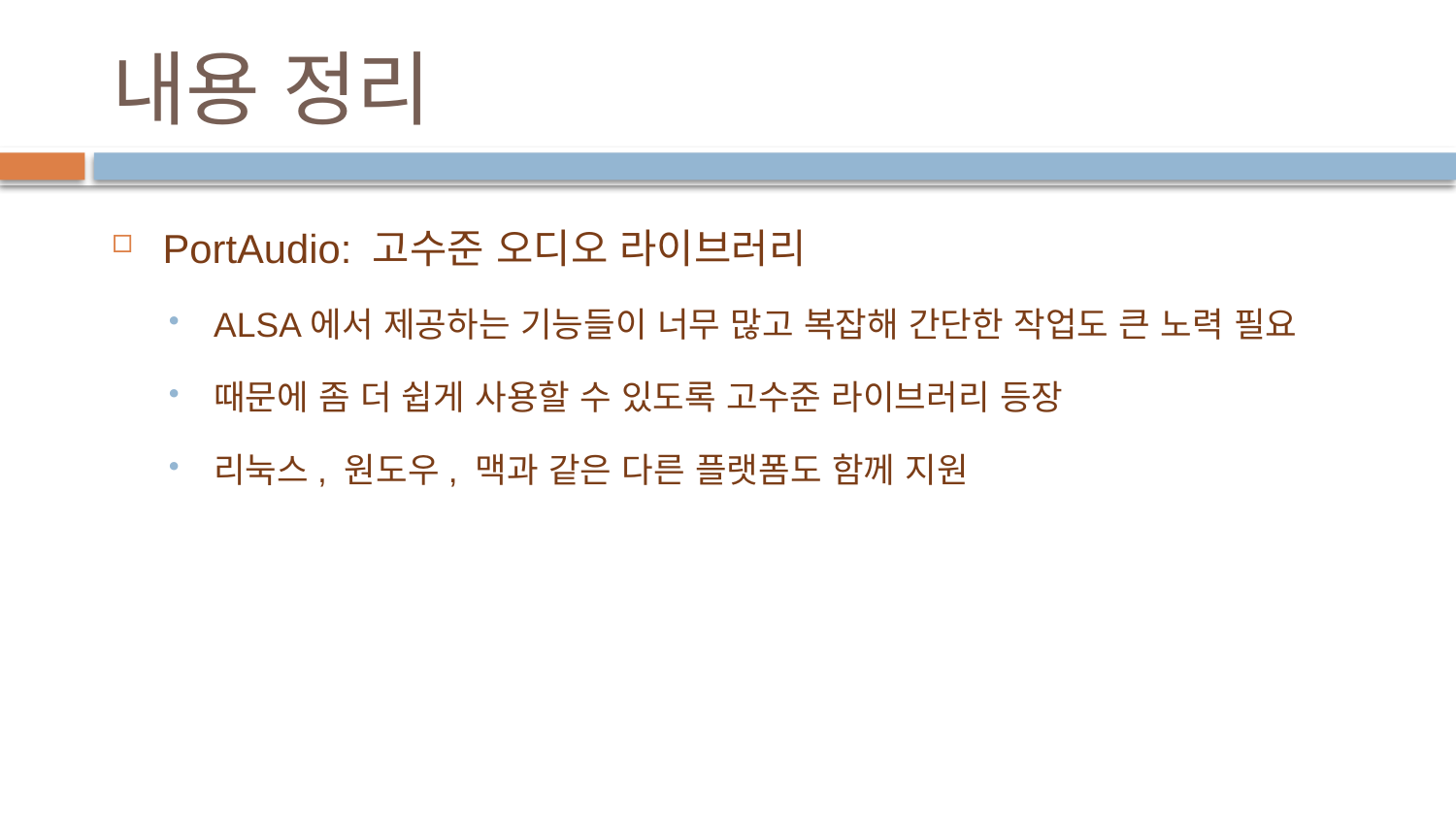

# 내용 정리
PortAudio: 고수준 오디오 라이브러리
ALSA에서 제공하는 기능들이 너무 많고 복잡해 간단한 작업도 큰 노력 필요
때문에 좀 더 쉽게 사용할 수 있도록 고수준 라이브러리 등장
리눅스, 원도우, 맥과 같은 다른 플랫폼도 함께 지원